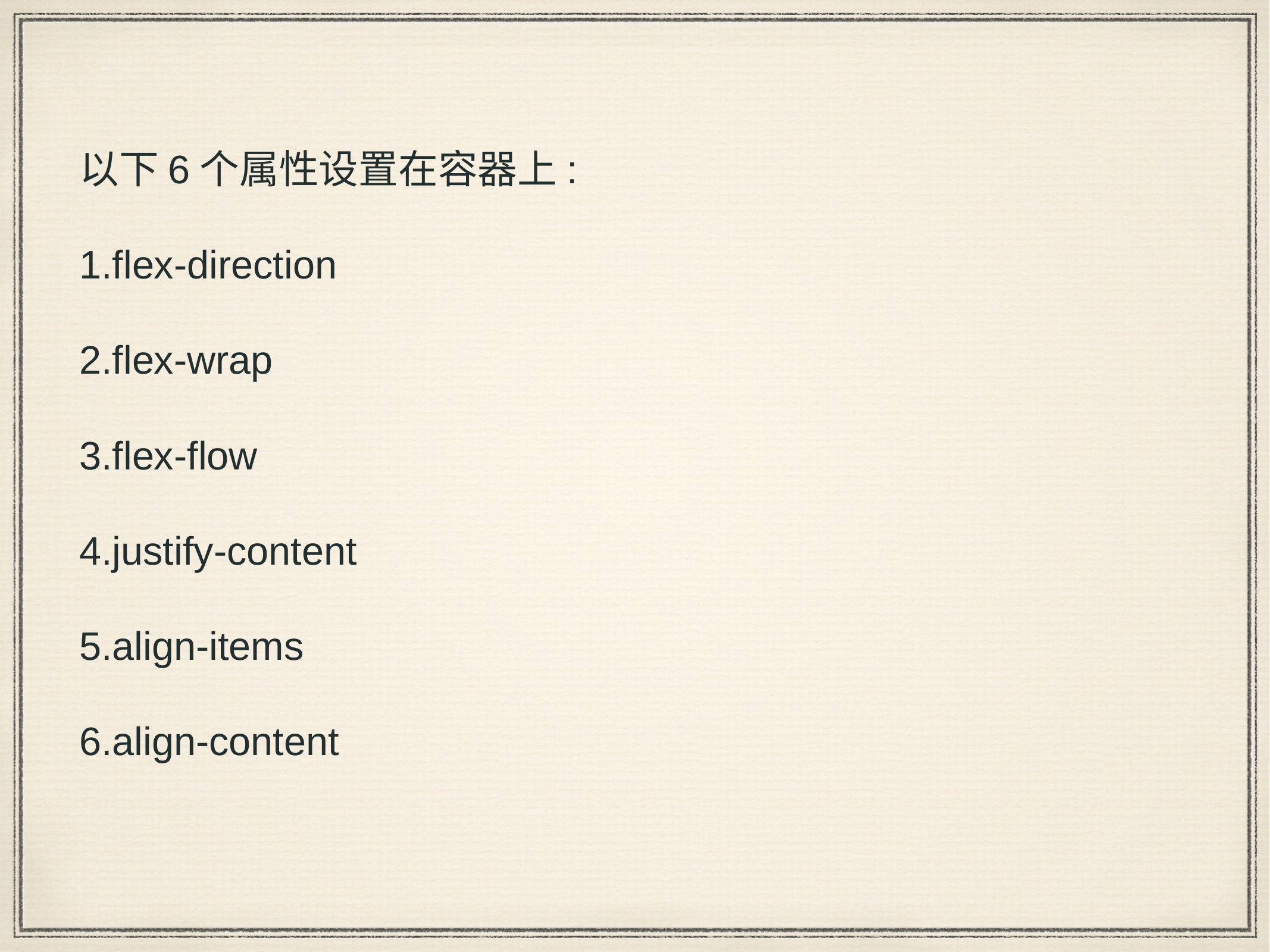

以下6个属性设置在容器上:

1.flex-direction

2.flex-wrap

3.flex-flow

4.justify-content

5.align-items

6.align-content